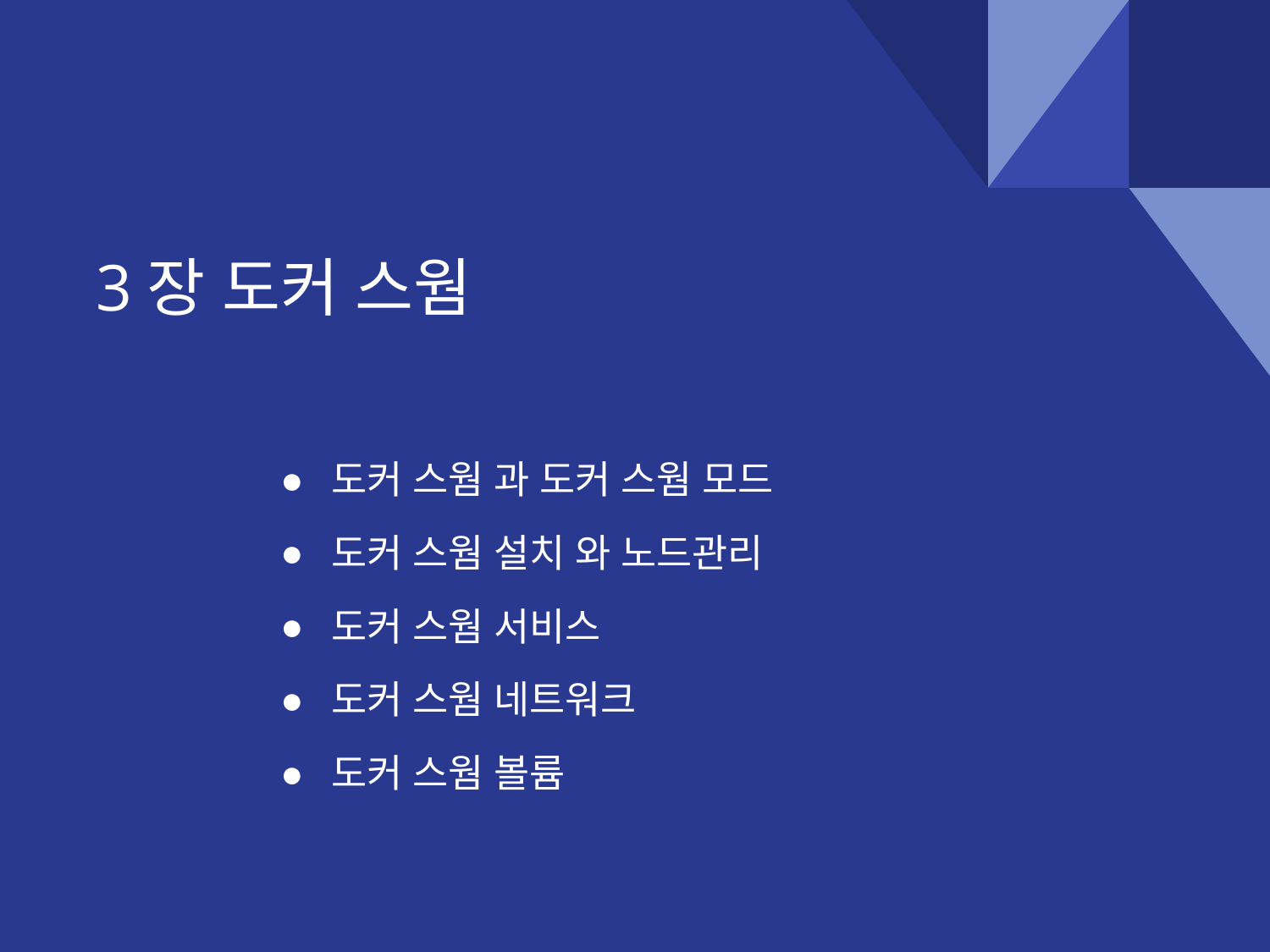

# 3장 도커 스웜
도커 스웜 과 도커 스웜 모드
도커 스웜 설치 와 노드관리
도커 스웜 서비스
도커 스웜 네트워크
도커 스웜 볼륨